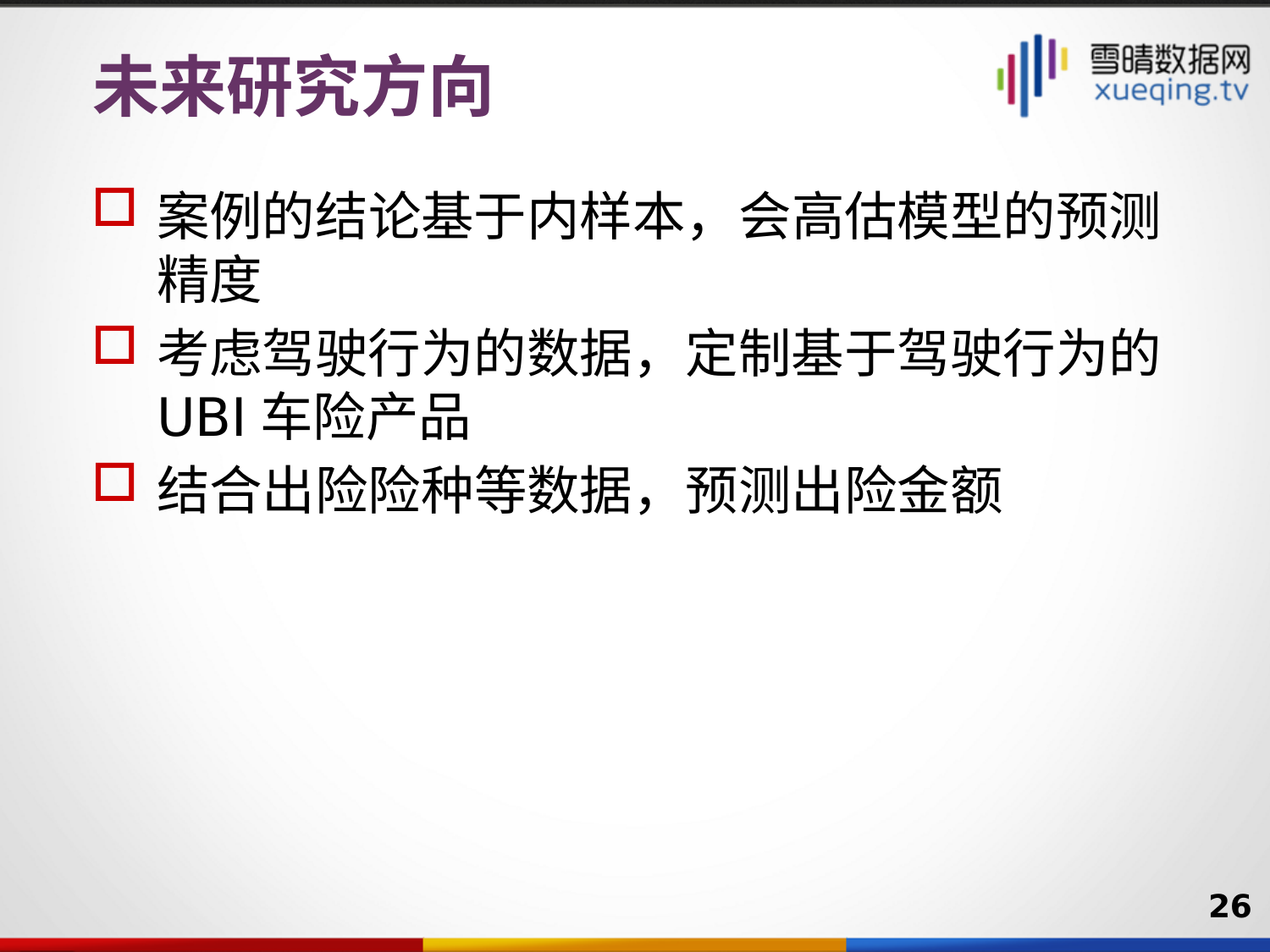

# 未来研究方向
案例的结论基于内样本，会高估模型的预测精度
考虑驾驶行为的数据，定制基于驾驶行为的UBI车险产品
结合出险险种等数据，预测出险金额
26